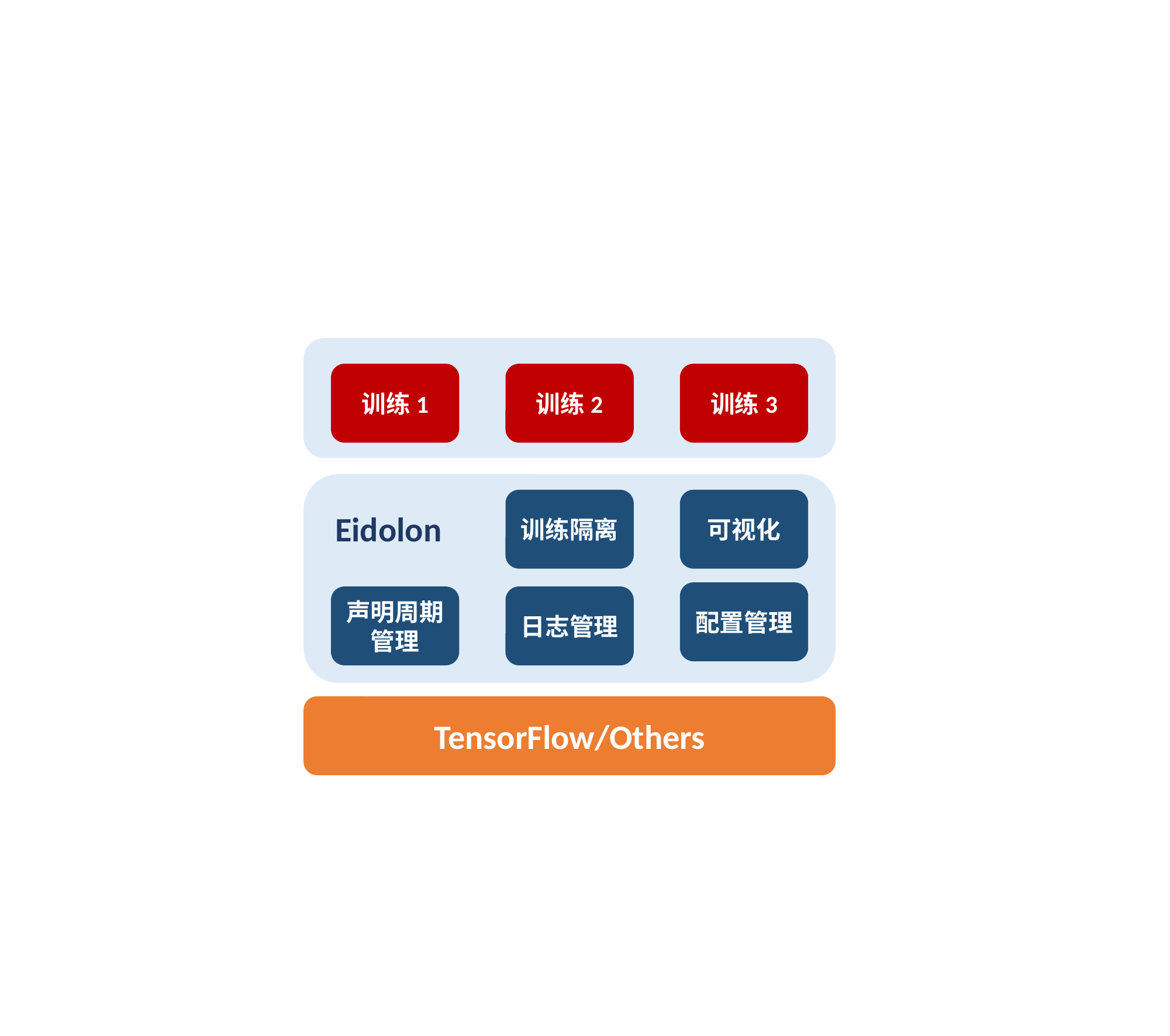

训练1
训练2
训练3

可视化
训练隔离
Eidolon
配置管理
声明周期
管理
日志管理
TensorFlow/Others